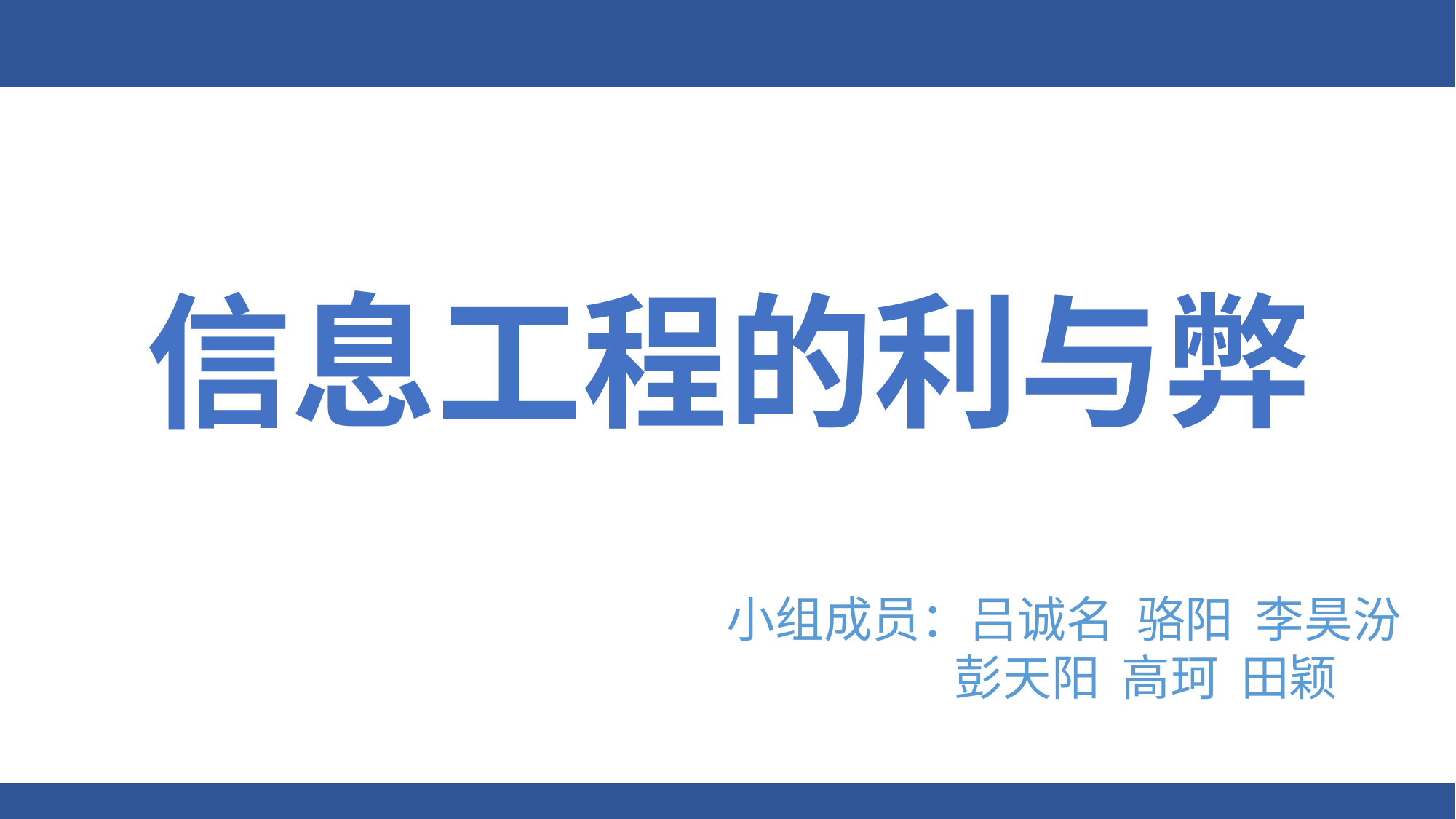

信息工程的利与弊
小组成员：吕诚名  骆阳  李昊汾
               彭天阳  高珂  田颖